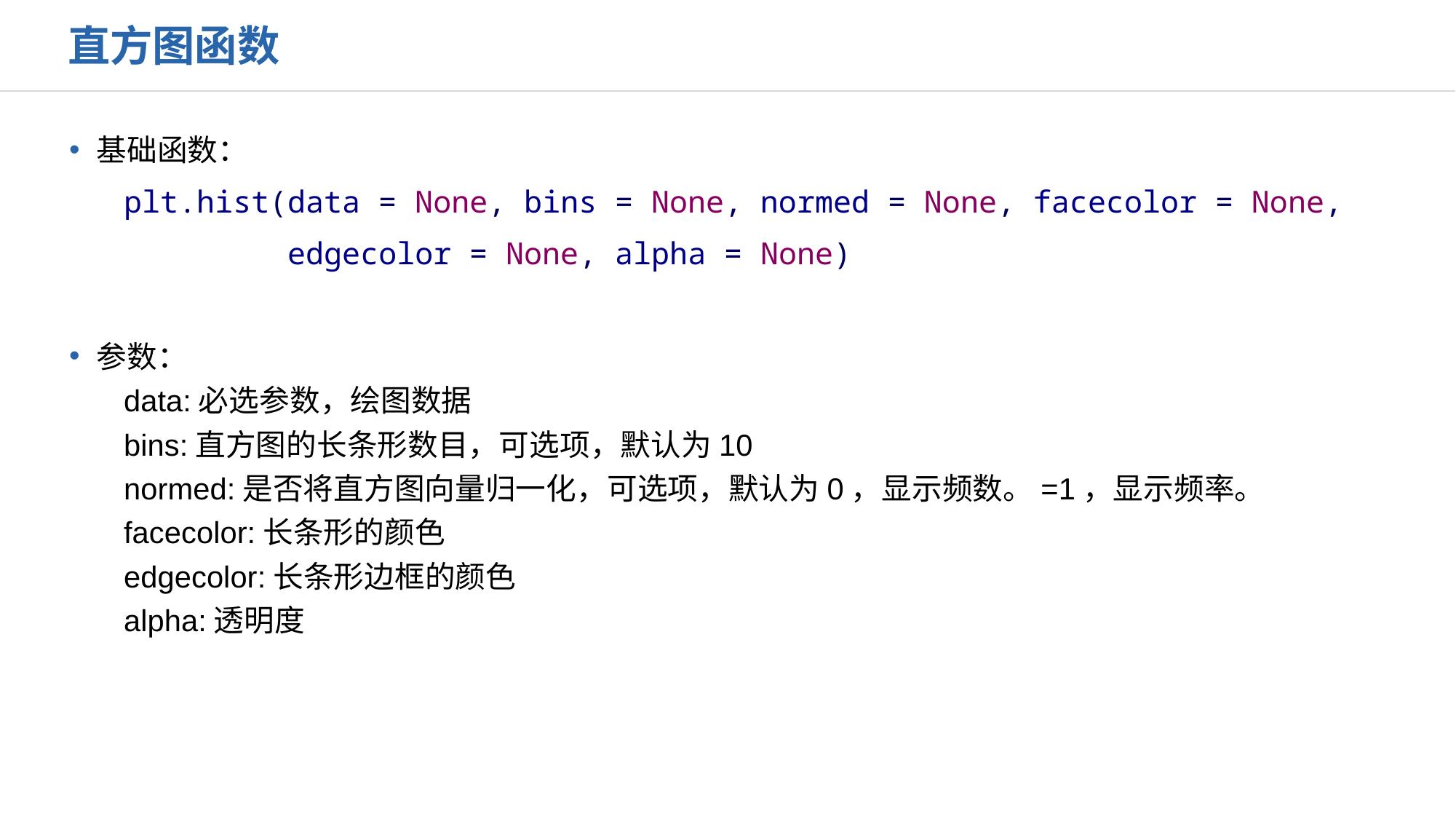

直方图函数
基础函数：
   plt.hist(data = None, bins = None, normed = None, facecolor = None,
            edgecolor = None, alpha = None)

参数：
data:必选参数，绘图数据
bins:直方图的长条形数目，可选项，默认为10
normed:是否将直方图向量归一化，可选项，默认为0，显示频数。=1，显示频率。
facecolor:长条形的颜色
edgecolor:长条形边框的颜色
alpha:透明度